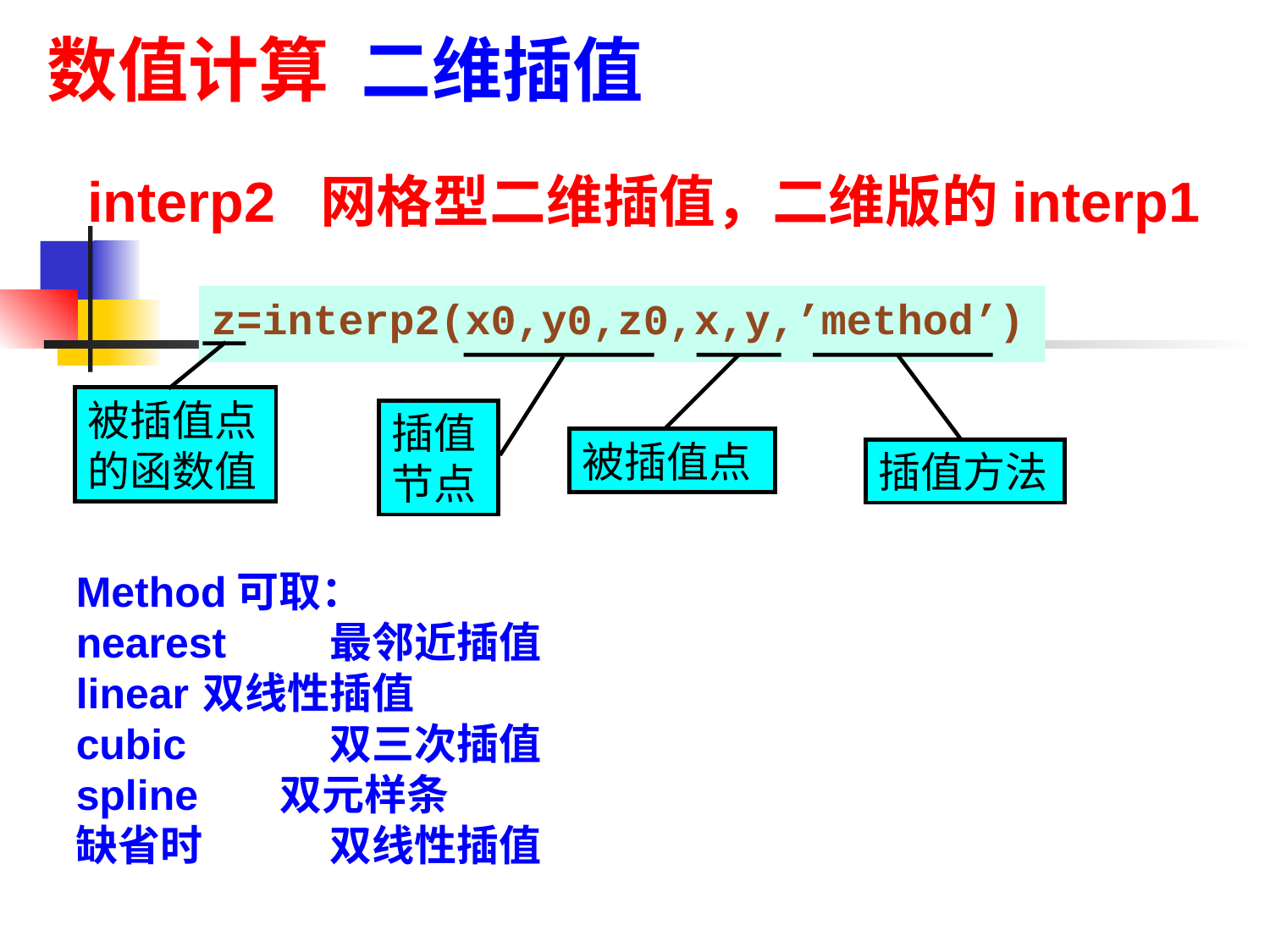

数值计算  二维插值
interp2  网格型二维插值，二维版的interp1
z=interp2(x0,y0,z0,x,y,’method’)

被插值点的函数值

插值节点

被插值点

插值方法
Method可取：
nearest	最邻近插值
linear	双线性插值
cubic		双三次插值
spline      双元样条
缺省时	双线性插值
35